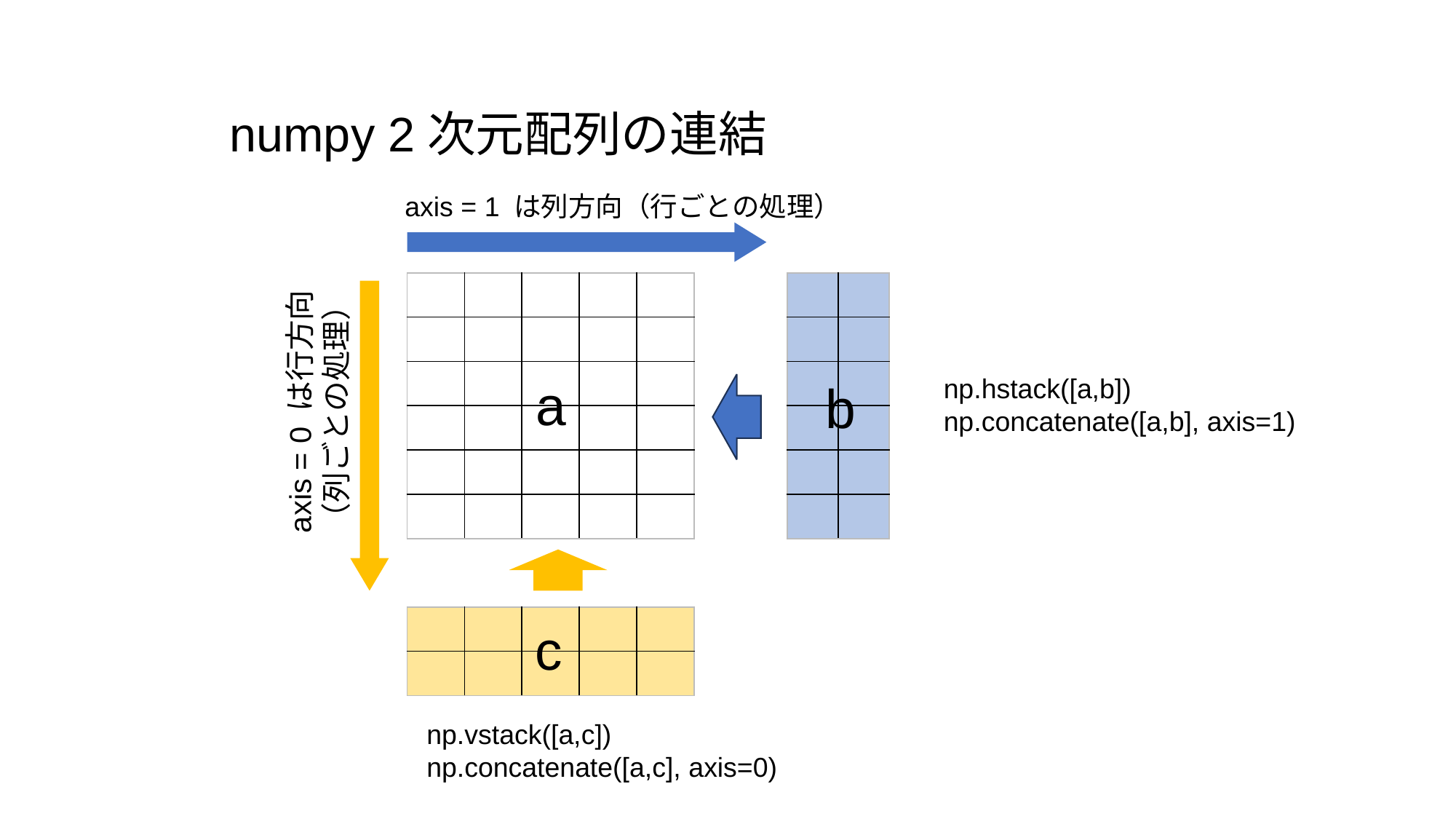

numpy 2次元配列の連結
axis = 1 は列方向（行ごとの処理）

|  |  |
| --- | --- |
|  |  |
|  |  |
|  |  |
|  |  |
|  |  |
|  |  |  |  |  |
| --- | --- | --- | --- | --- |
|  |  |  |  |  |
|  |  |  |  |  |
|  |  |  |  |  |
|  |  |  |  |  |
|  |  |  |  |  |

np.hstack([a,b])
np.concatenate([a,b], axis=1)
a
b
axis = 0 は行方向
（列ごとの処理）

|  |  |  |  |  |
| --- | --- | --- | --- | --- |
|  |  |  |  |  |
c
np.vstack([a,c])
np.concatenate([a,c], axis=0)